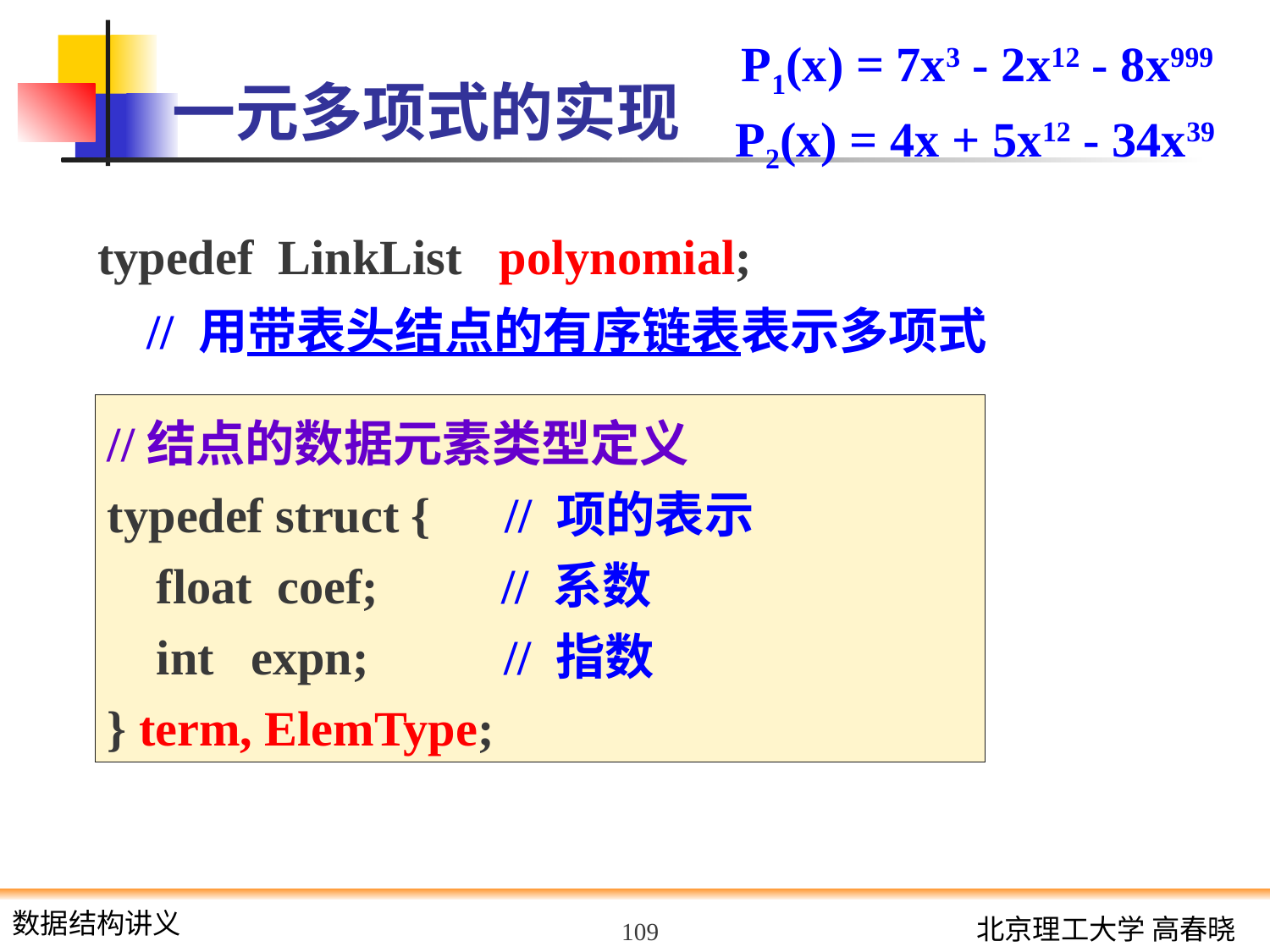

# 一元多项式的实现
P1(x) = 7x3 - 2x12 - 8x999
P2(x) = 4x + 5x12 - 34x39
typedef  LinkList   polynomial;
    // 用带表头结点的有序链表表示多项式
//结点的数据元素类型定义
typedef struct {      // 项的表示
    float  coef;          // 系数
    int   expn;           // 指数
} term, ElemType;
109